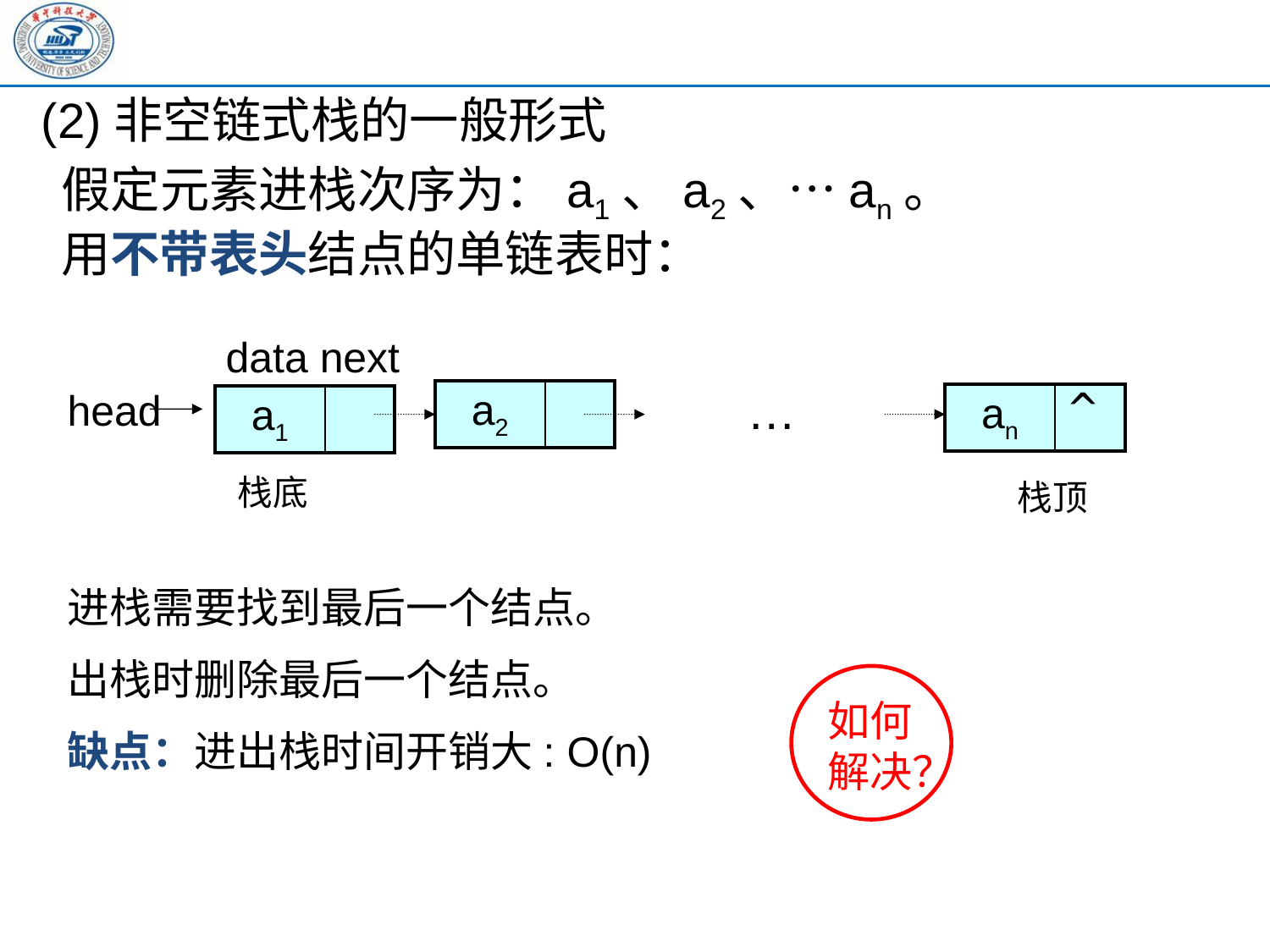

(2)非空链式栈的一般形式
  假定元素进栈次序为：a1、a2、…an。
  用不带表头结点的单链表时：
data next
…
head
| a2 |  |
| --- | --- |
| an | ^ |
| --- | --- |
| a1 |  |
| --- | --- |

栈底
栈顶
进栈需要找到最后一个结点。
出栈时删除最后一个结点。
缺点：进出栈时间开销大: O(n)

如何
解决？